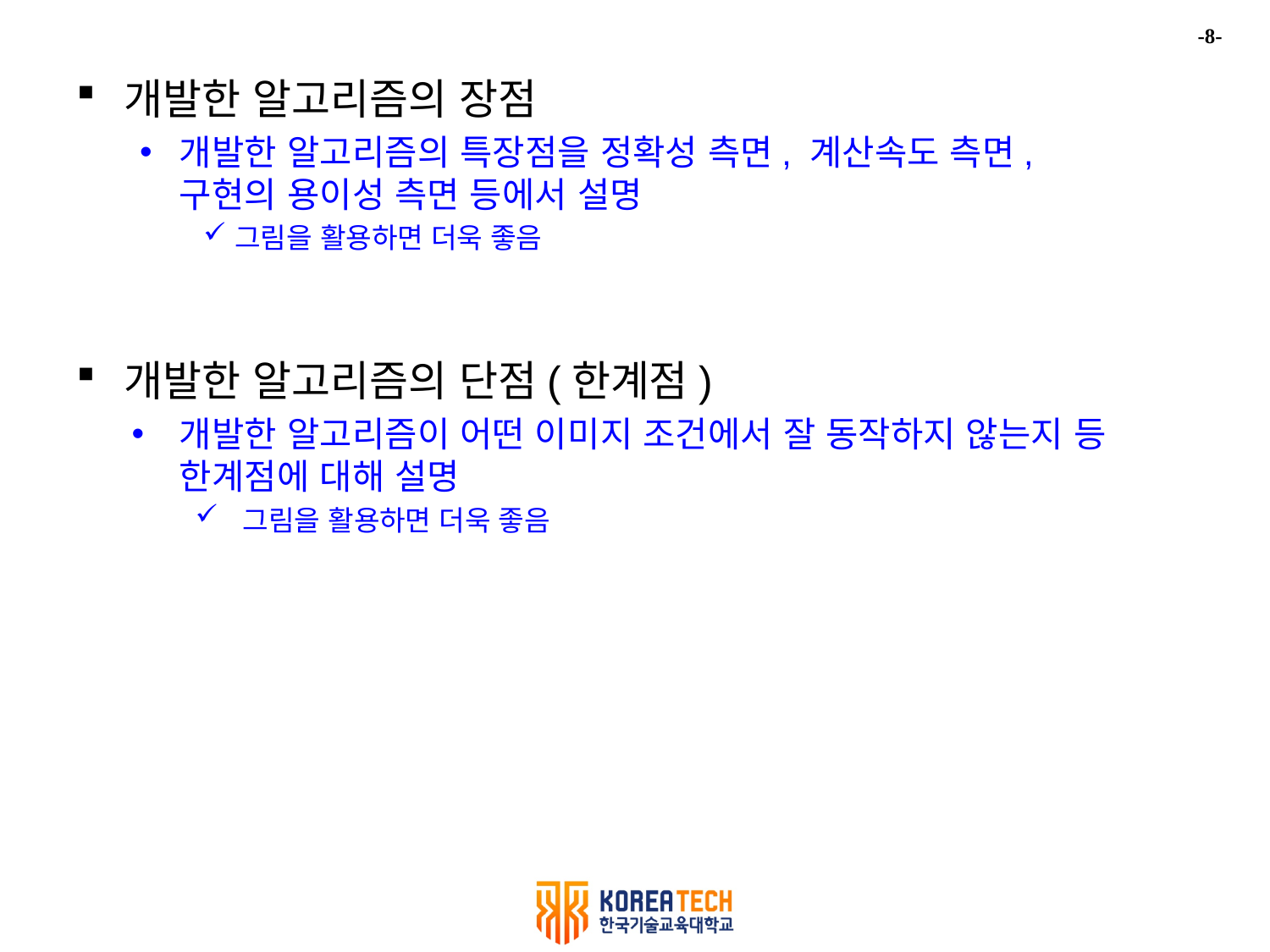

-8-
개발한 알고리즘의 장점
개발한 알고리즘의 특장점을 정확성 측면, 계산속도 측면, 구현의 용이성 측면 등에서 설명
그림을 활용하면 더욱 좋음

개발한 알고리즘의 단점(한계점)
개발한 알고리즘이 어떤 이미지 조건에서 잘 동작하지 않는지 등 한계점에 대해 설명
그림을 활용하면 더욱 좋음